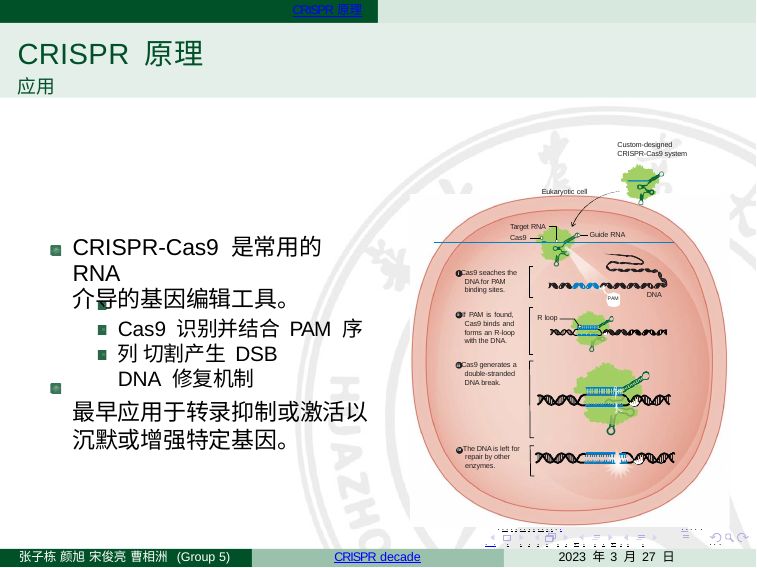

CRISPR 原理
CRISPR 原理
应用

Custom-designed  CRISPR-Cas9 system

Eukaryotic cell
Target RNA

Guide RNA
Cas9

CRISPR-Cas9 是常用的 RNA
介导的基因编辑工具。
Cas9 识别并结合 PAM 序列 切割产生 DSB
DNA 修复机制
最早应用于转录抑制或激活以 沉默或增强特定基因。

i Cas9 seaches the  DNA for PAM  binding sites.

DNA
PAM

ii If PAM is found,  Cas9 binds and  forms an R-loop  with the DNA.
R loop

iii Cas9 generates a  double-stranded  DNA break.

iv The DNA is left for  repair by other  enzymes.

. . . . . . . . . . . . . . .
. . . . .

.   .     .     .   .   .   .    .   .   .   .    .   .   .   . .     .	. . .
2023 年 3 月 27 日	9 / 22

张子栋 颜旭 宋俊亮 曹相洲 (Group 5)
CRISPR decade